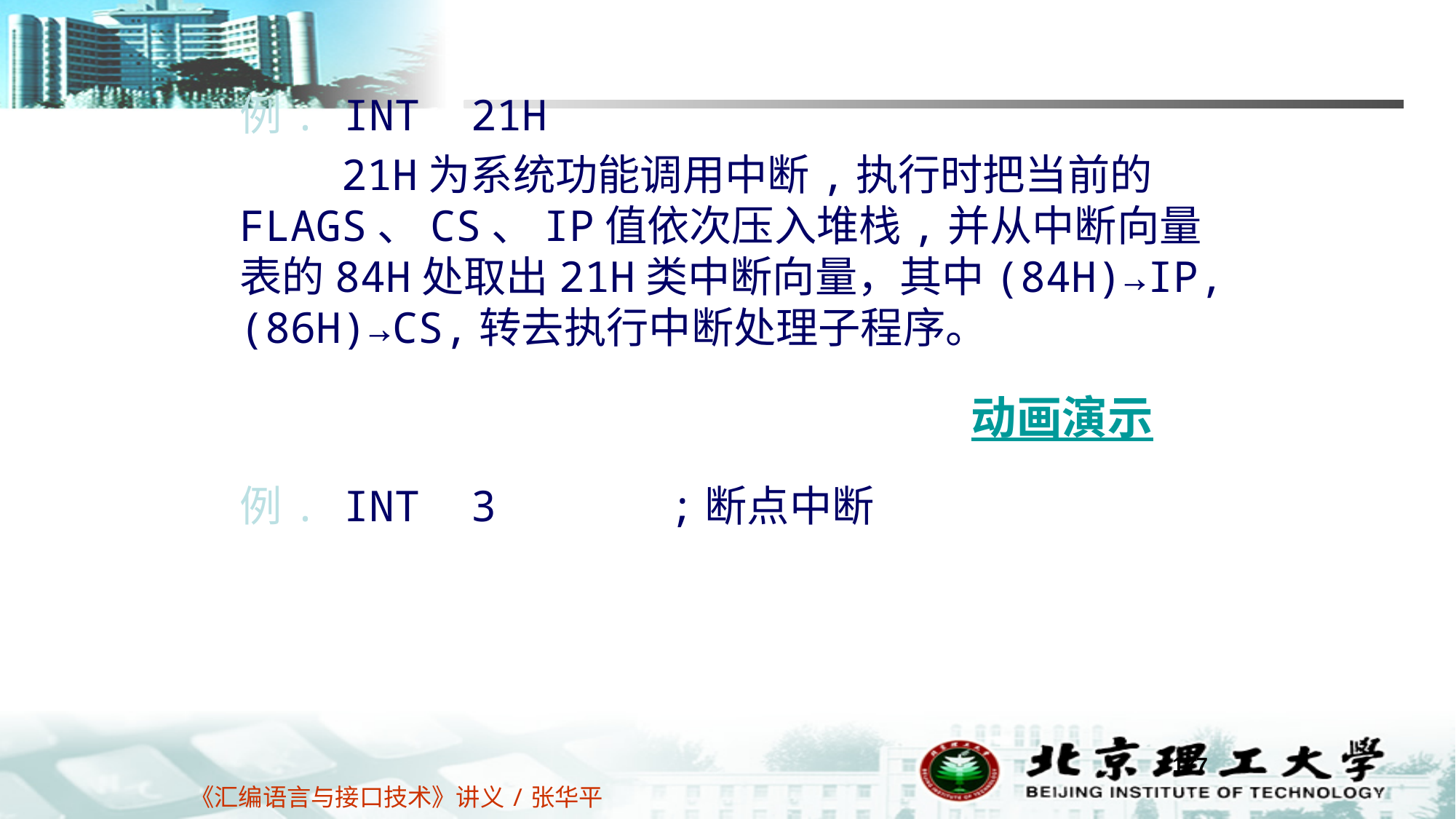

例. INT  21H
    21H为系统功能调用中断,执行时把当前的FLAGS、CS、IP值依次压入堆栈,并从中断向量表的84H处取出21H类中断向量，其中(84H)→IP,(86H)→CS,转去执行中断处理子程序。

例. INT  3	    ;断点中断
动画演示
177